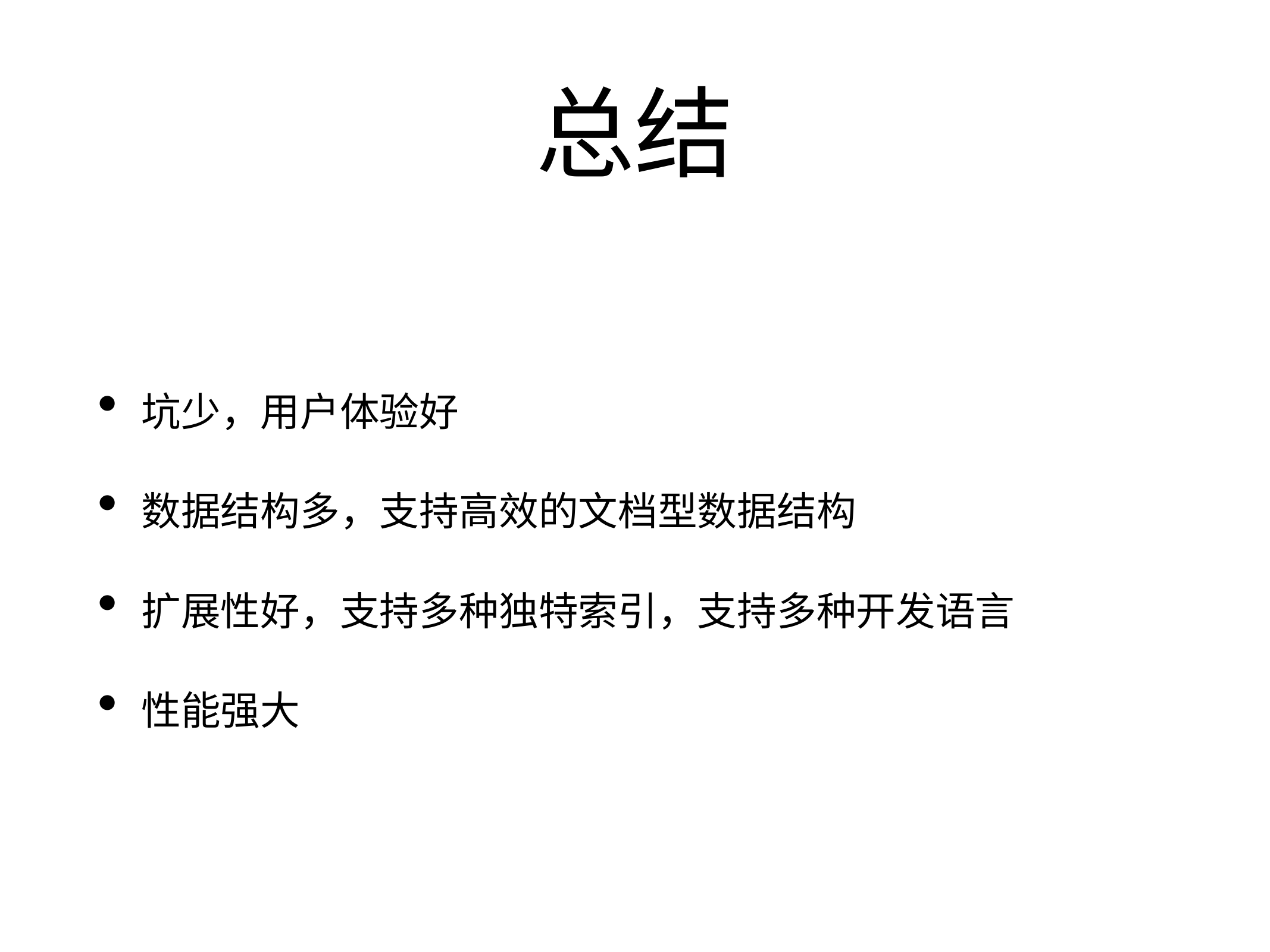

# 总结
坑少，用户体验好
数据结构多，支持高效的文档型数据结构
扩展性好，支持多种独特索引，支持多种开发语言
性能强大